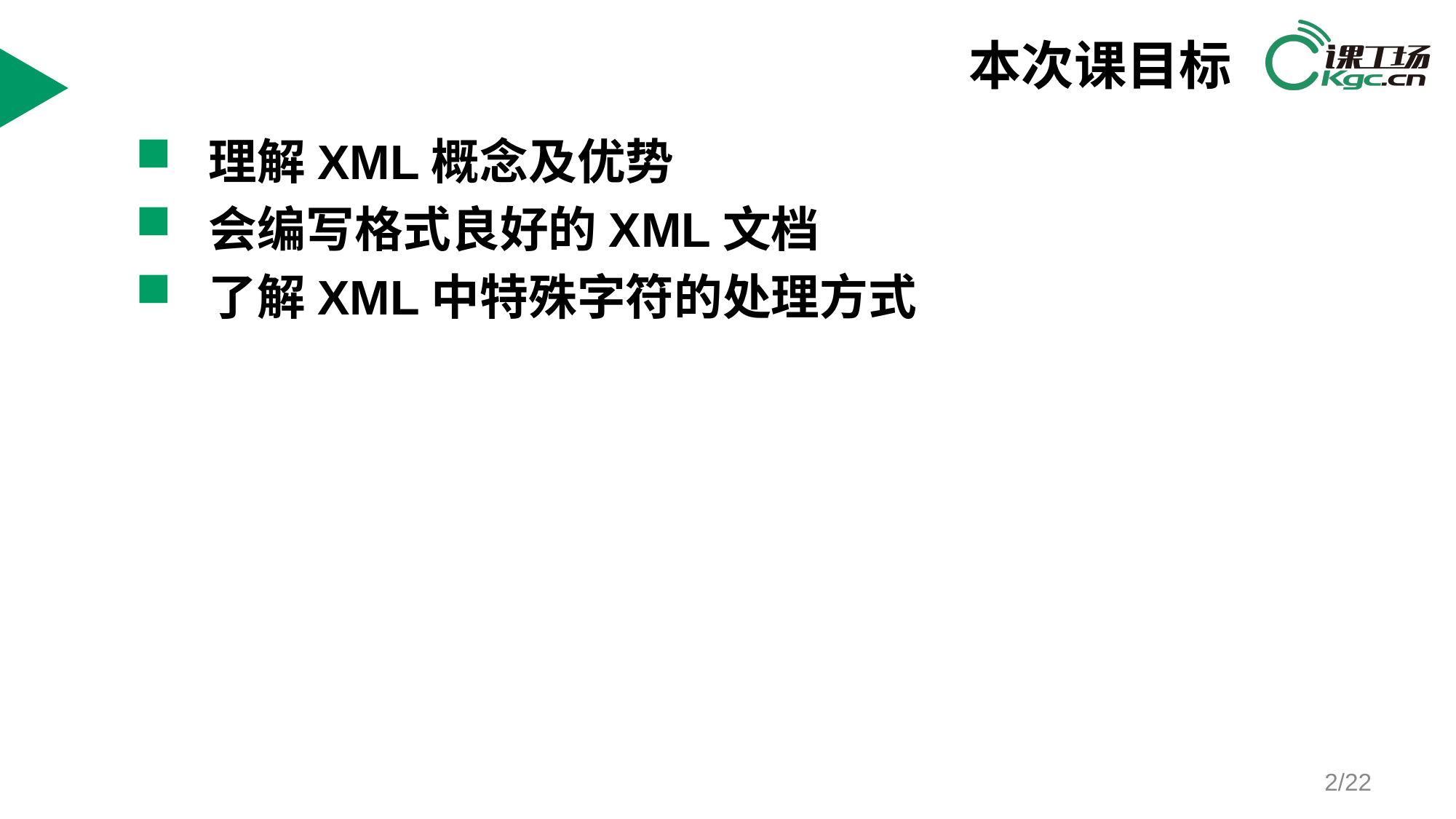

# 本次课目标
理解XML概念及优势
会编写格式良好的XML文档
了解XML中特殊字符的处理方式
2/22